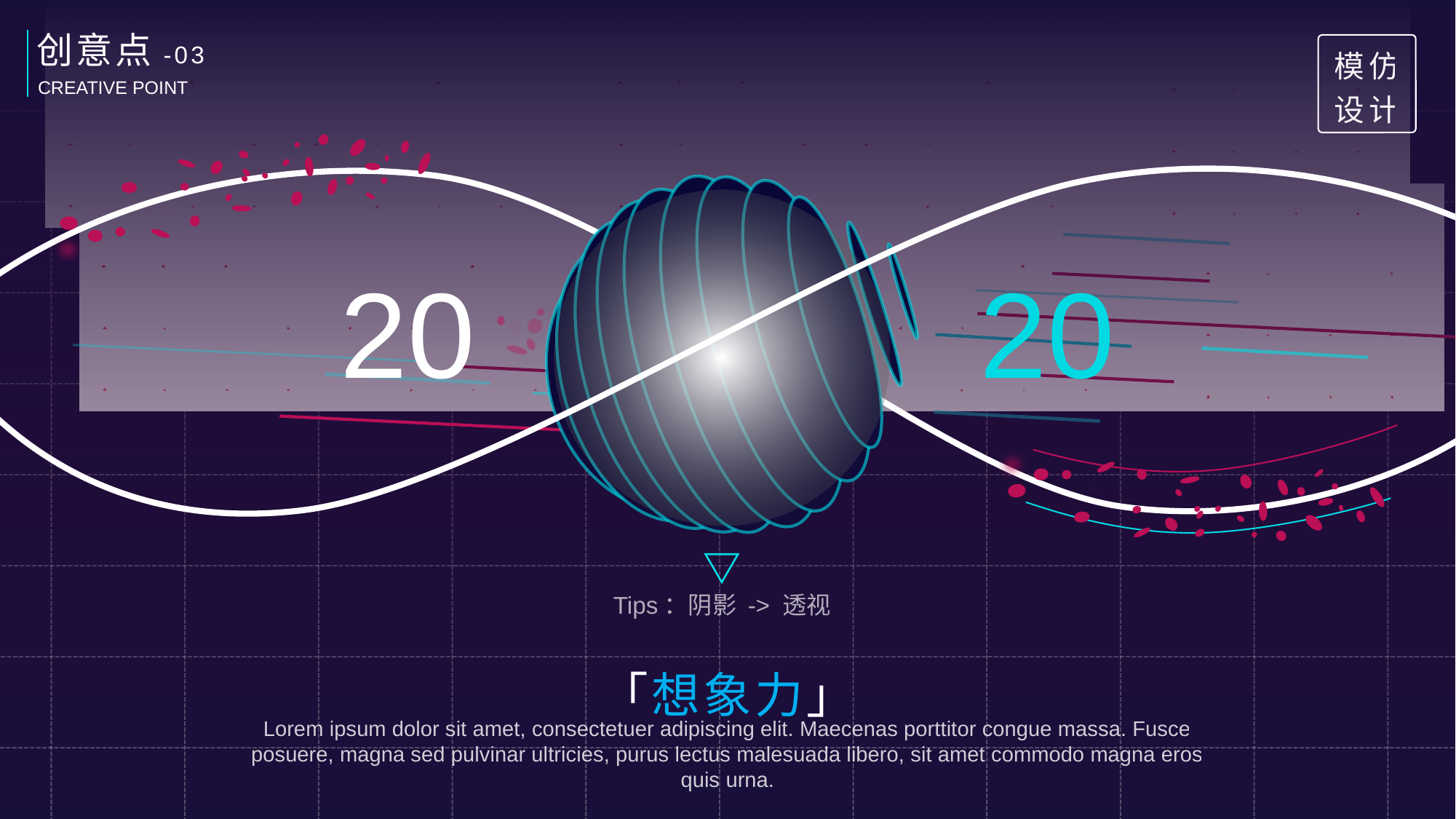

创意点-03
CREATIVE POINT

模仿
设计

20               20

Tips：阴影 -> 透视
「想象力」
Lorem ipsum dolor sit amet, consectetuer adipiscing elit. Maecenas porttitor congue massa. Fusce posuere, magna sed pulvinar ultricies, purus lectus malesuada libero, sit amet commodo magna eros quis urna.